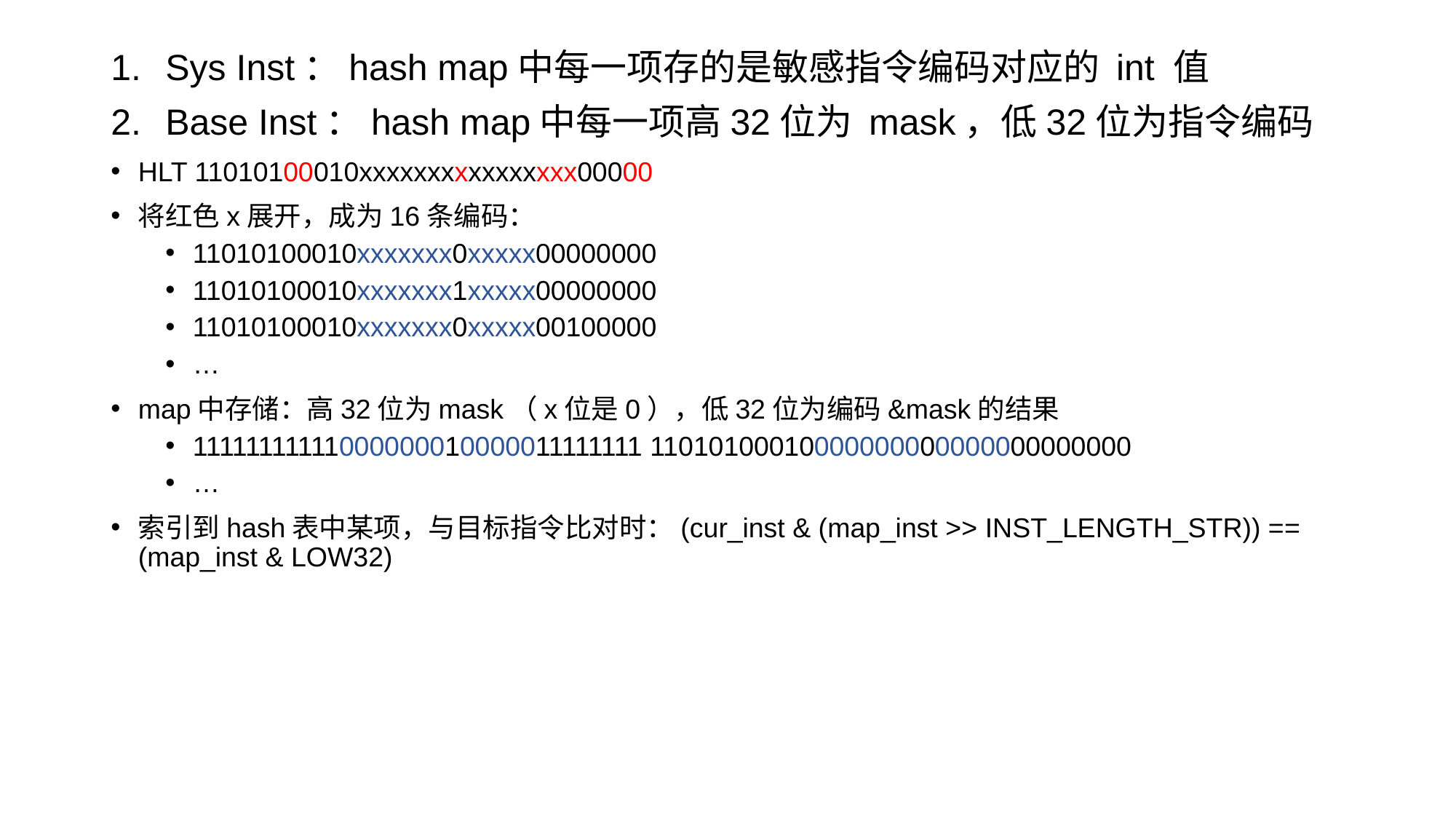

Sys Inst：hash map中每一项存的是敏感指令编码对应的 int 值
Base Inst：hash map中每一项高32位为 mask，低32位为指令编码
HLT 11010100010xxxxxxxxxxxxxxxx00000
将红色x展开，成为16条编码：
11010100010xxxxxxx0xxxxx00000000
11010100010xxxxxxx1xxxxx00000000
11010100010xxxxxxx0xxxxx00100000
…
map中存储：高32位为mask（x位是0），低32位为编码&mask的结果
11111111111000000010000011111111 11010100010000000000000000000000
…
索引到hash表中某项，与目标指令比对时：(cur_inst & (map_inst >> INST_LENGTH_STR)) == (map_inst & LOW32)